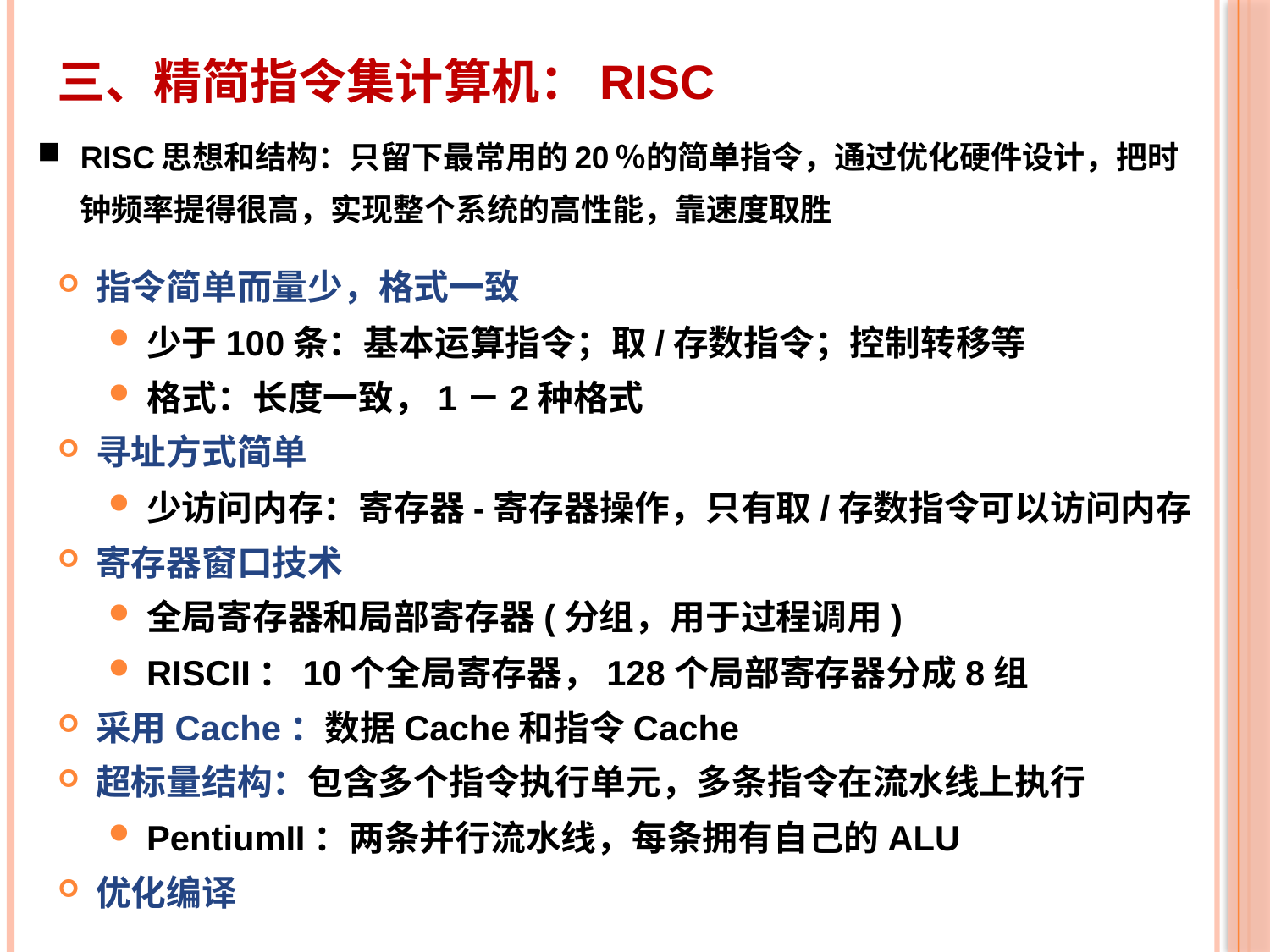

三、精简指令集计算机：RISC
43
# RISC思想和结构：只留下最常用的20％的简单指令，通过优化硬件设计，把时钟频率提得很高，实现整个系统的高性能，靠速度取胜
指令简单而量少，格式一致
少于100条：基本运算指令；取/存数指令；控制转移等
格式：长度一致，1－2种格式
寻址方式简单
少访问内存：寄存器-寄存器操作，只有取/存数指令可以访问内存
寄存器窗口技术
全局寄存器和局部寄存器(分组，用于过程调用)
RISCII：10个全局寄存器，128个局部寄存器分成8组
采用Cache：数据Cache和指令Cache
超标量结构：包含多个指令执行单元，多条指令在流水线上执行
PentiumII：两条并行流水线，每条拥有自己的ALU
优化编译
返回